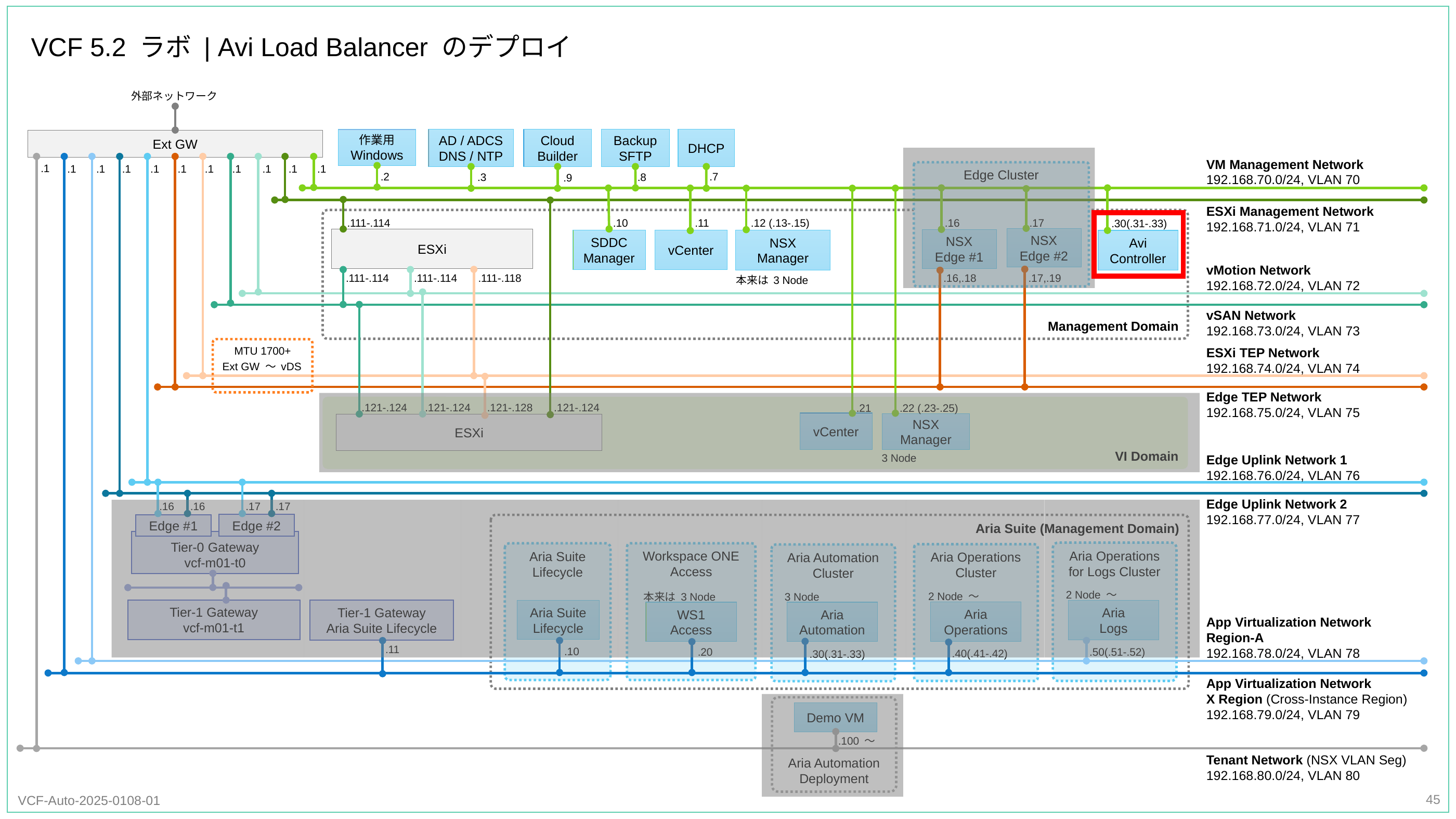

# VCF 5.2 ラボ | Avi Load Balancer のデプロイ

45